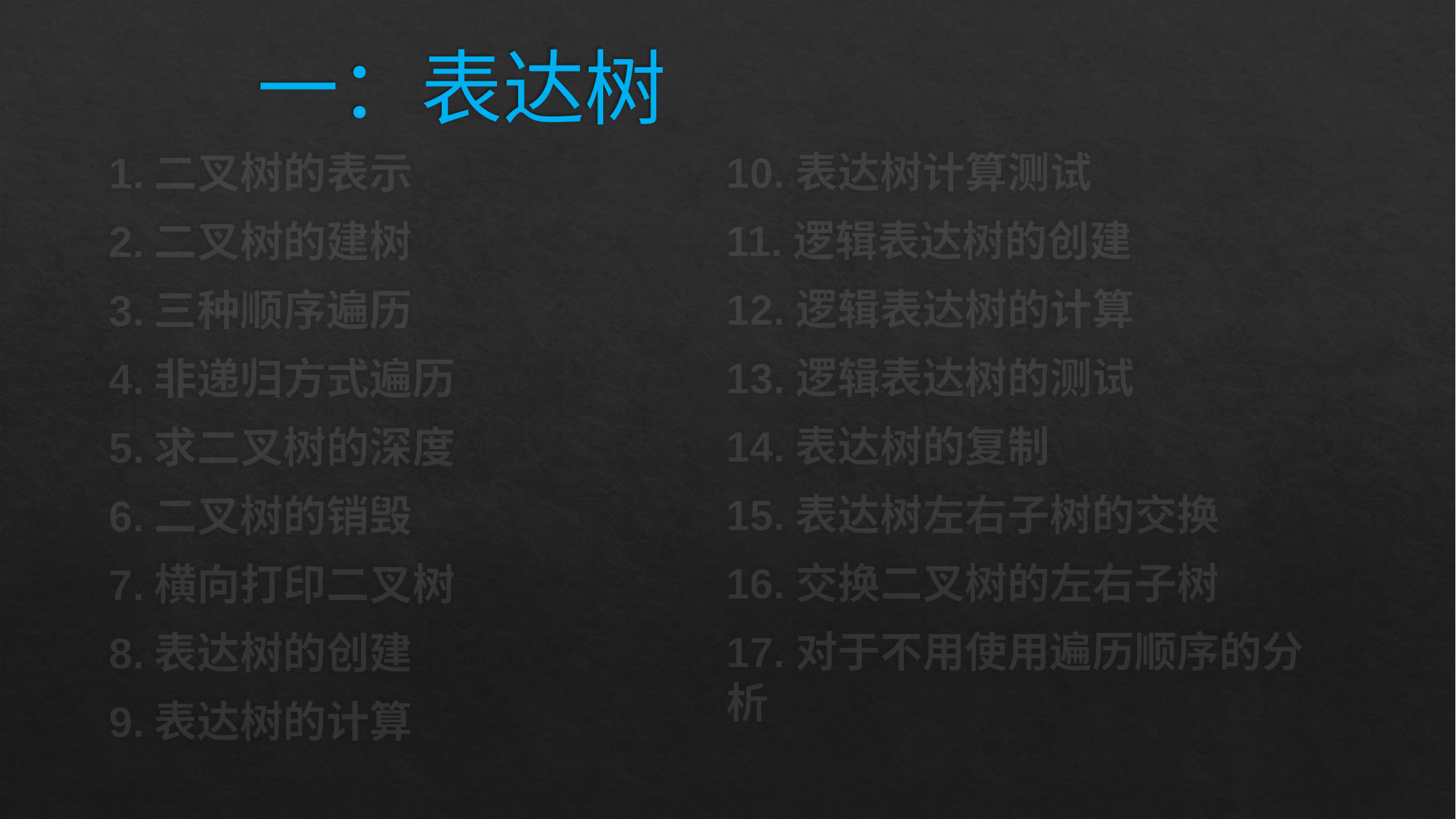

# 一：表达树
1.二叉树的表示
2.二叉树的建树
3.三种顺序遍历
4.非递归方式遍历
5.求二叉树的深度
6.二叉树的销毁
7.横向打印二叉树
8.表达树的创建
9.表达树的计算

10.表达树计算测试
11.逻辑表达树的创建
12.逻辑表达树的计算
13.逻辑表达树的测试
14.表达树的复制
15.表达树左右子树的交换
16.交换二叉树的左右子树
17.对于不用使用遍历顺序的分析